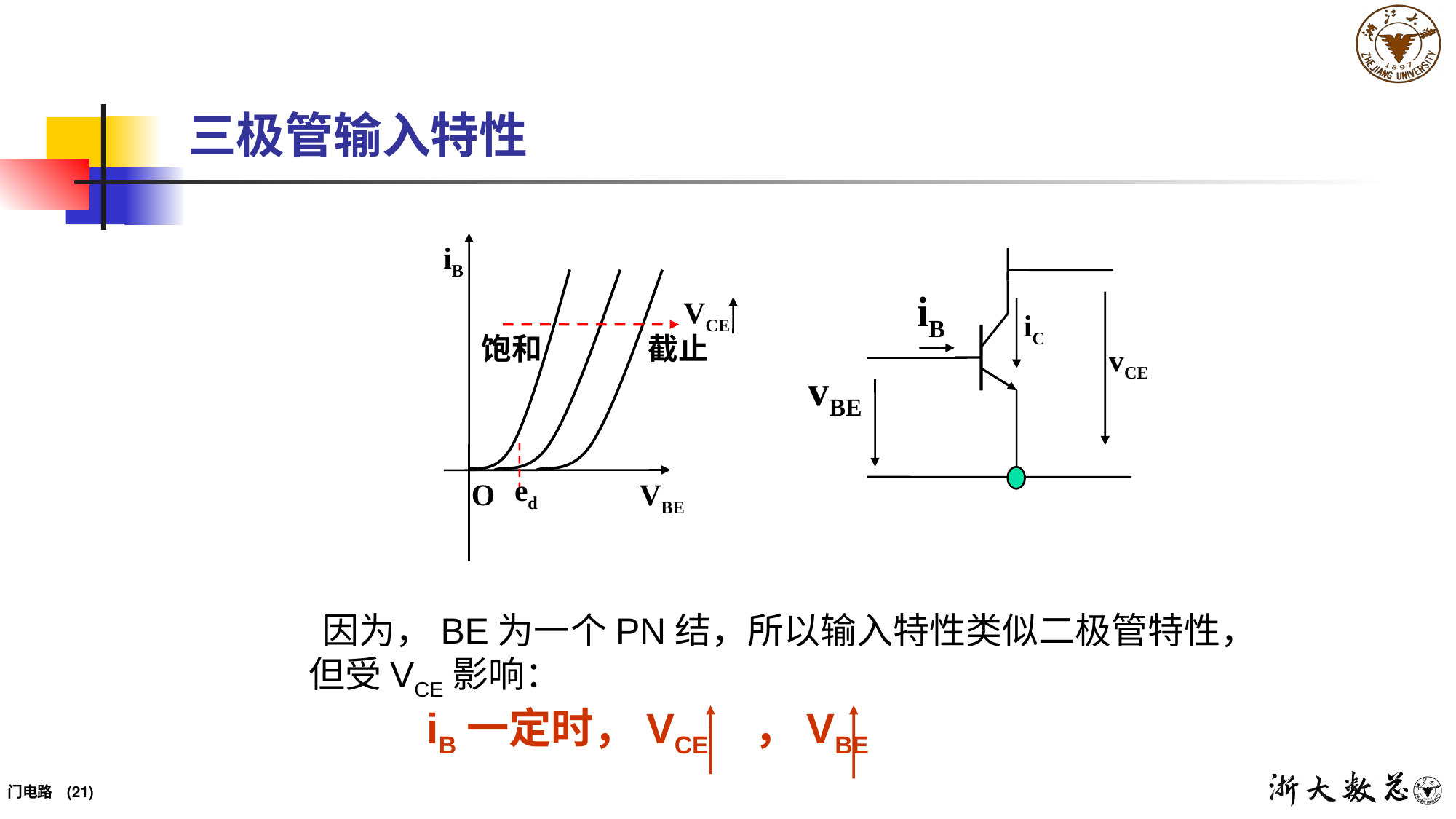

三极管输入特性
iB

VCE

饱和

截止

ed

O

VBE

iB

iC
vCE

vBE

 因为，BE为一个PN结，所以输入特性类似二极管特性，但受VCE影响：
          iB一定时，VCE   ，VBE